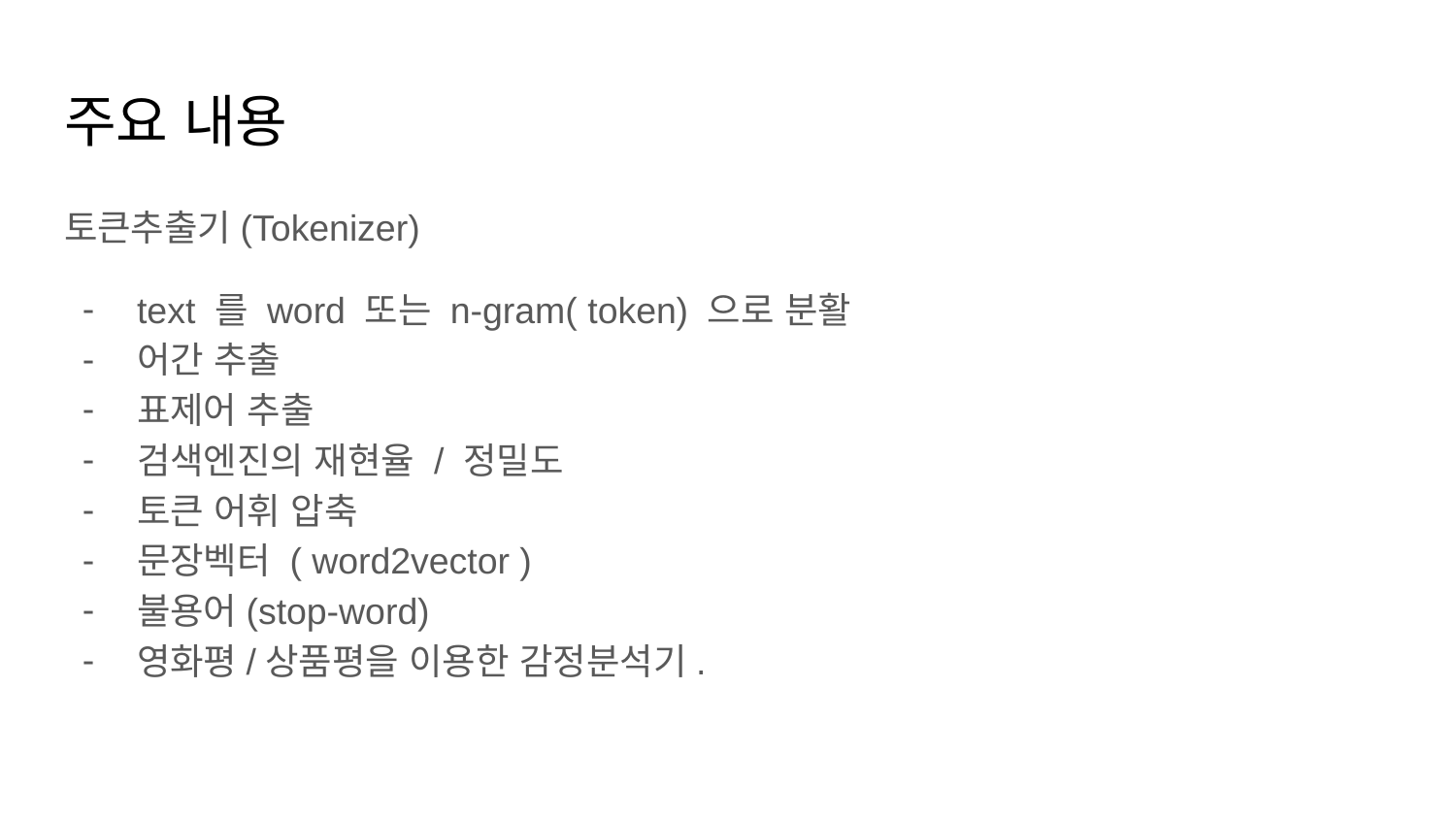

# 주요 내용
토큰추출기(Tokenizer)
text 를 word 또는 n-gram( token) 으로 분활
어간 추출
표제어 추출
검색엔진의 재현율 / 정밀도
토큰 어휘 압축
문장벡터 ( word2vector )
불용어(stop-word)
영화평/상품평을 이용한 감정분석기.